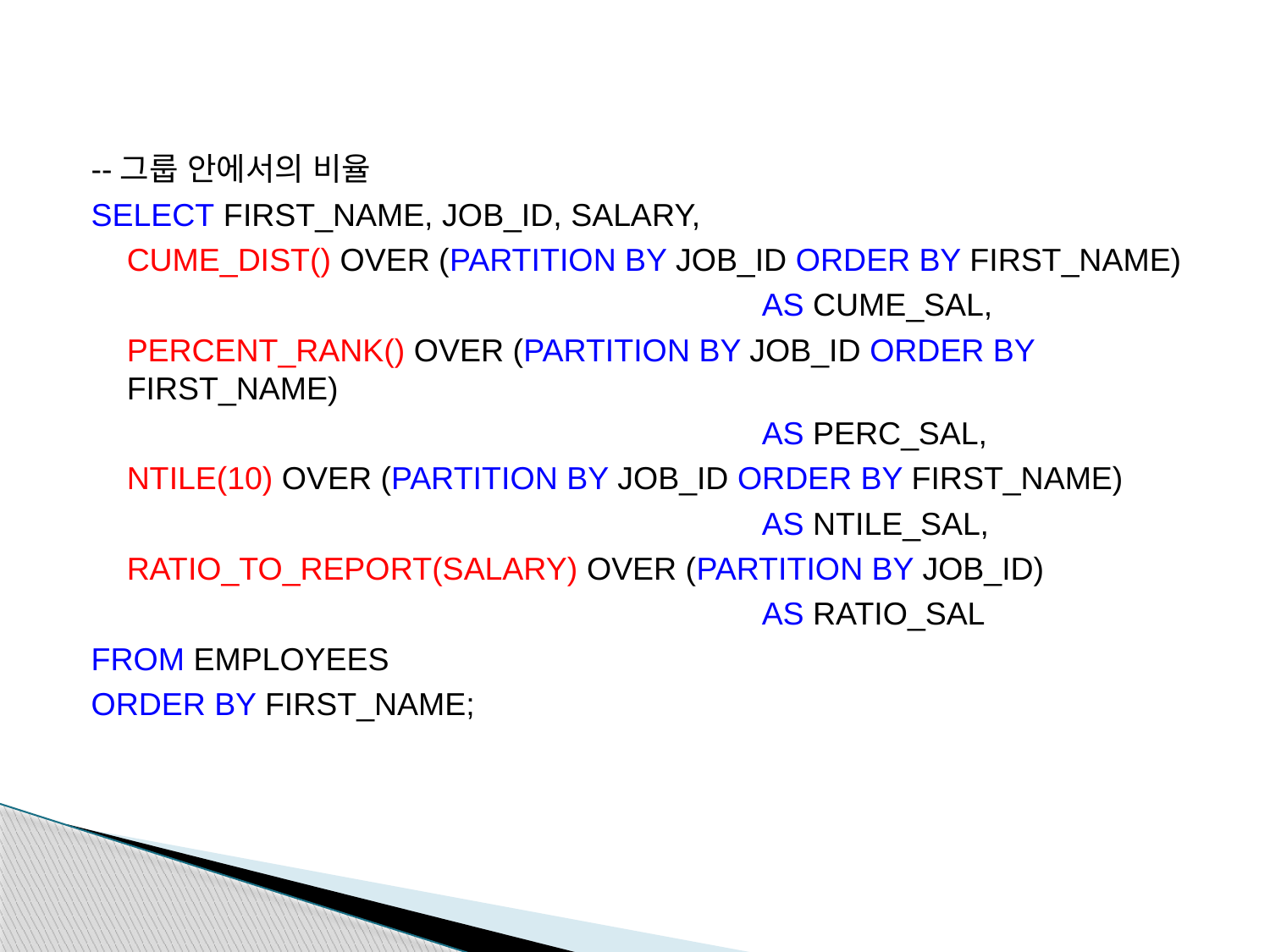

--그룹 안에서의 비율
SELECT FIRST_NAME, JOB_ID, SALARY,
	CUME_DIST() OVER (PARTITION BY JOB_ID ORDER BY FIRST_NAME)
						AS CUME_SAL,
	PERCENT_RANK() OVER (PARTITION BY JOB_ID ORDER BY FIRST_NAME)
						AS PERC_SAL,
	NTILE(10) OVER (PARTITION BY JOB_ID ORDER BY FIRST_NAME)
						AS NTILE_SAL,
	RATIO_TO_REPORT(SALARY) OVER (PARTITION BY JOB_ID)
						AS RATIO_SAL
FROM EMPLOYEES
ORDER BY FIRST_NAME;